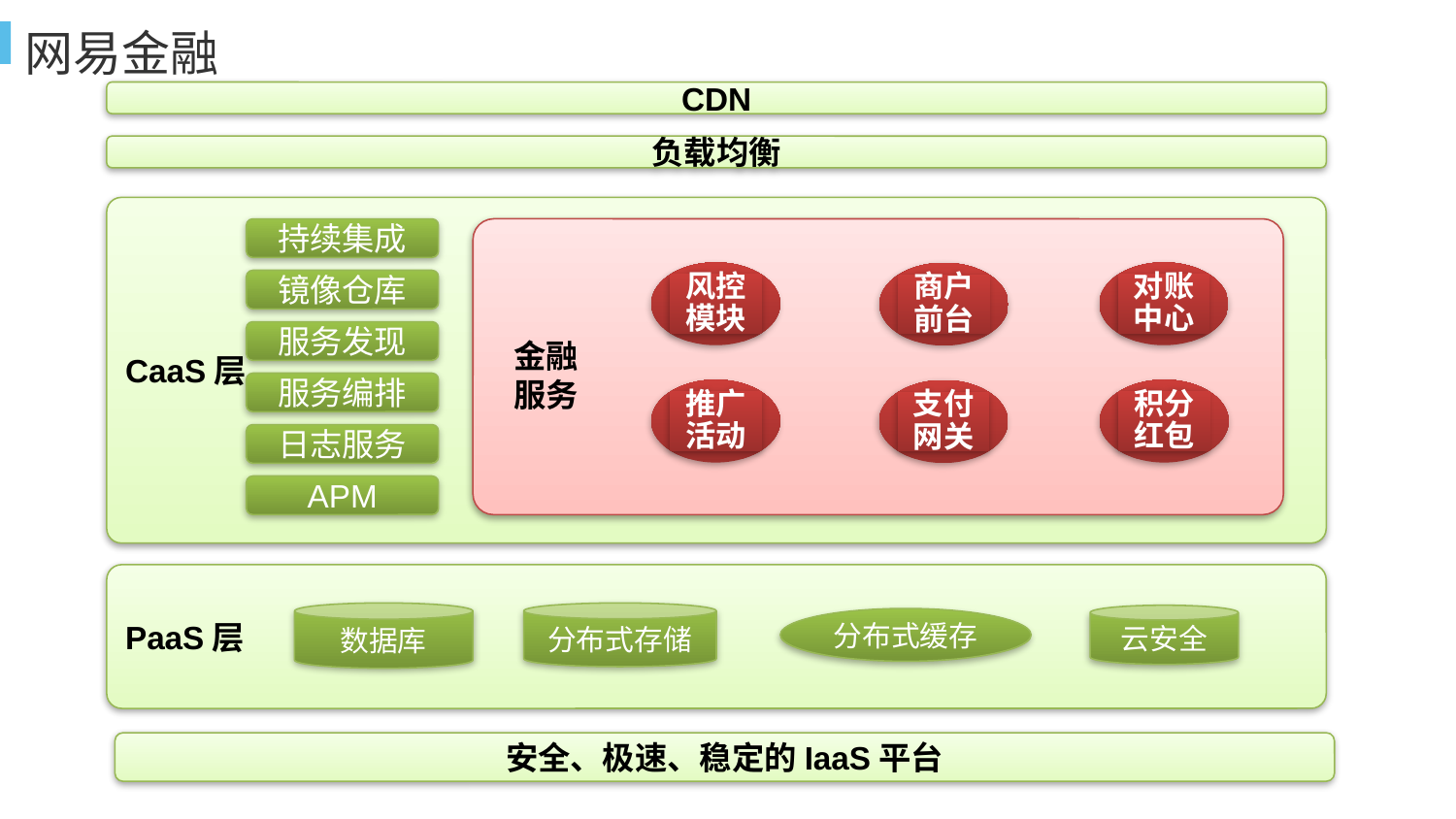

网易金融

CDN
负载均衡
CaaS层
持续集成

风控模块

对账中心

商户前台
镜像仓库
服务发现
金融
服务
服务编排

推广活动

积分红包

支付网关
日志服务
APM
PaaS层
分布式存储
数据库
云安全
分布式缓存
安全、极速、稳定的IaaS平台